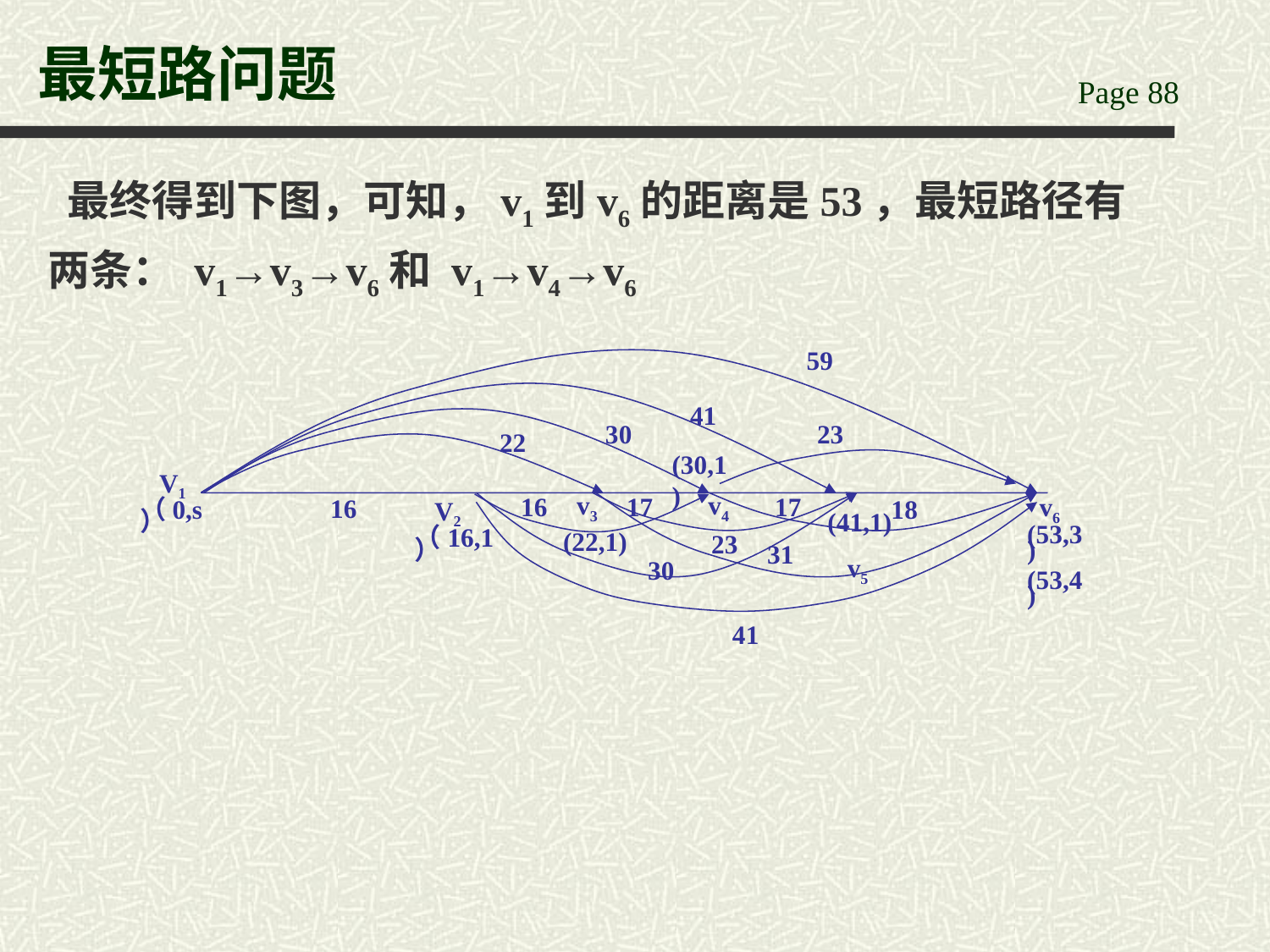

# 最短路问题
 最终得到下图，可知，v1到v6的距离是53，最短路径有两条： v1→v3→v6和 v1→v4→v6

59

41

30
23
22

(30,1)

   V1
（0,s）
v3
v4
16
17
17
v6
16
18

(41,1)
   v5

   V2
（16,1）
(22,1)
23
(53,3)
(53,4)
31
30
41